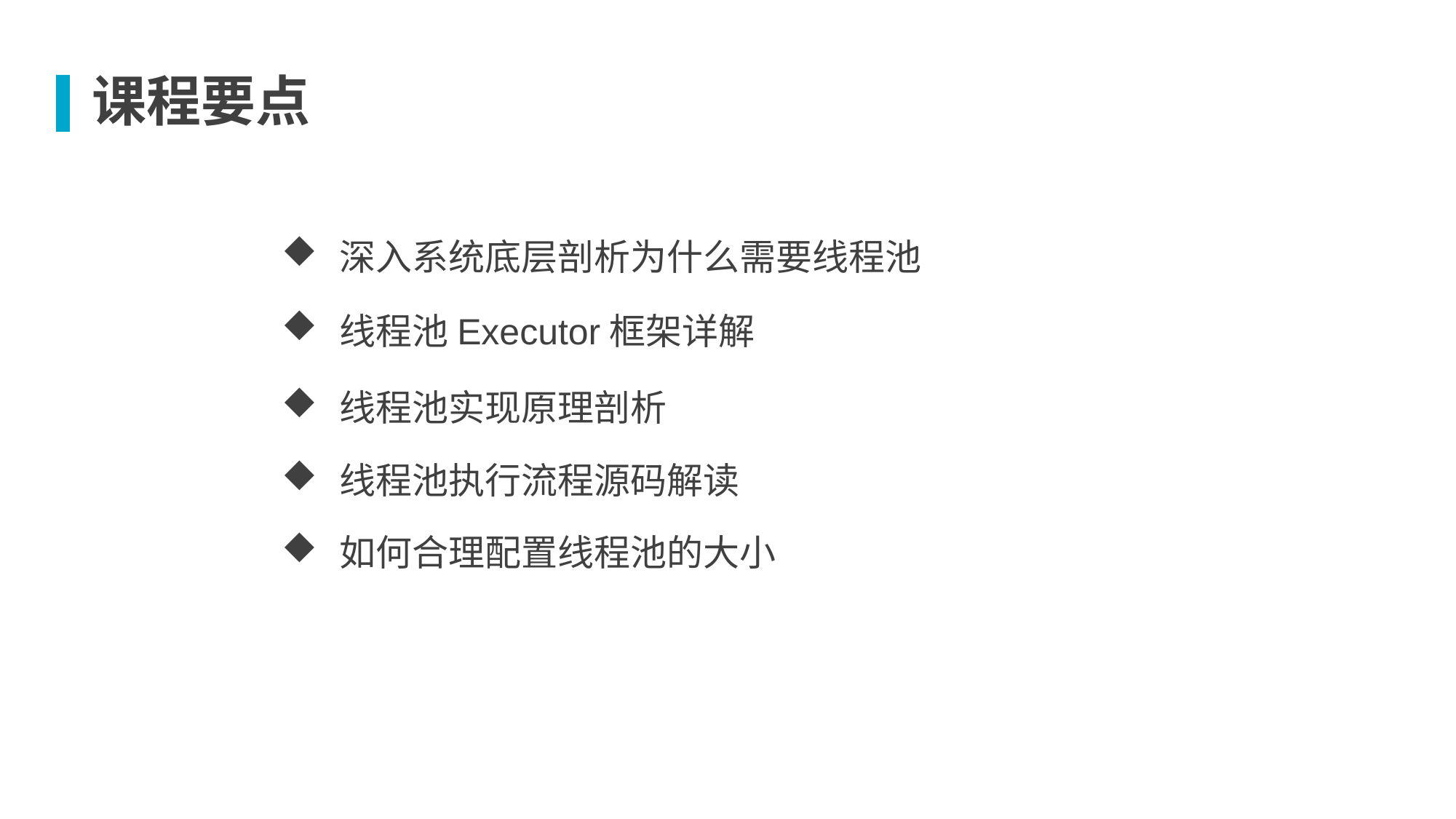

课程要点

 深入系统底层剖析为什么需要线程池
 线程池Executor框架详解
 线程池实现原理剖析
 线程池执行流程源码解读
 如何合理配置线程池的大小